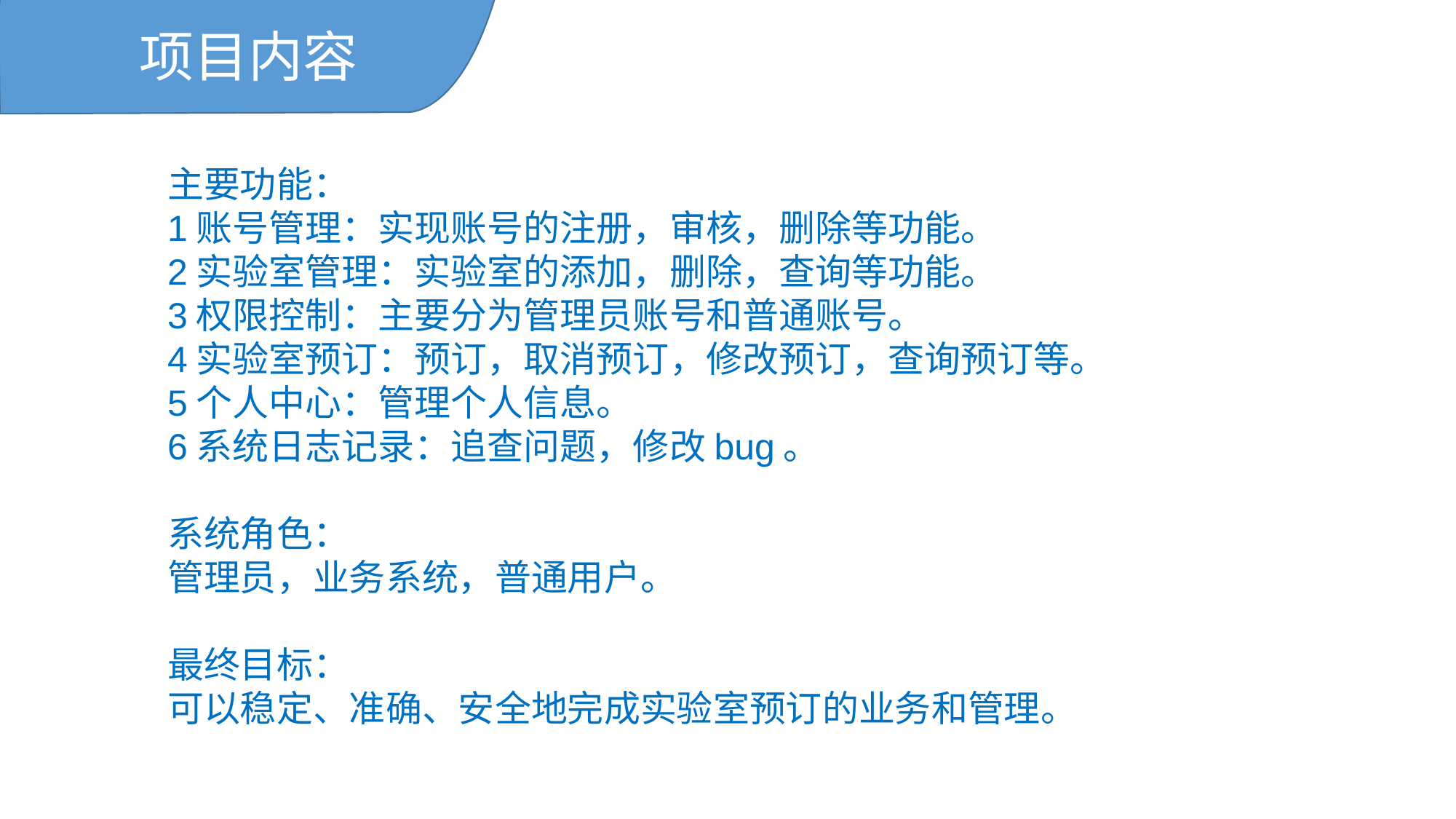

项目内容
主要功能：
1账号管理：实现账号的注册，审核，删除等功能。
2实验室管理：实验室的添加，删除，查询等功能。
3权限控制：主要分为管理员账号和普通账号。
4实验室预订：预订，取消预订，修改预订，查询预订等。
5个人中心：管理个人信息。
6系统日志记录：追查问题，修改bug。

系统角色：
管理员，业务系统，普通用户。

最终目标：
可以稳定、准确、安全地完成实验室预订的业务和管理。